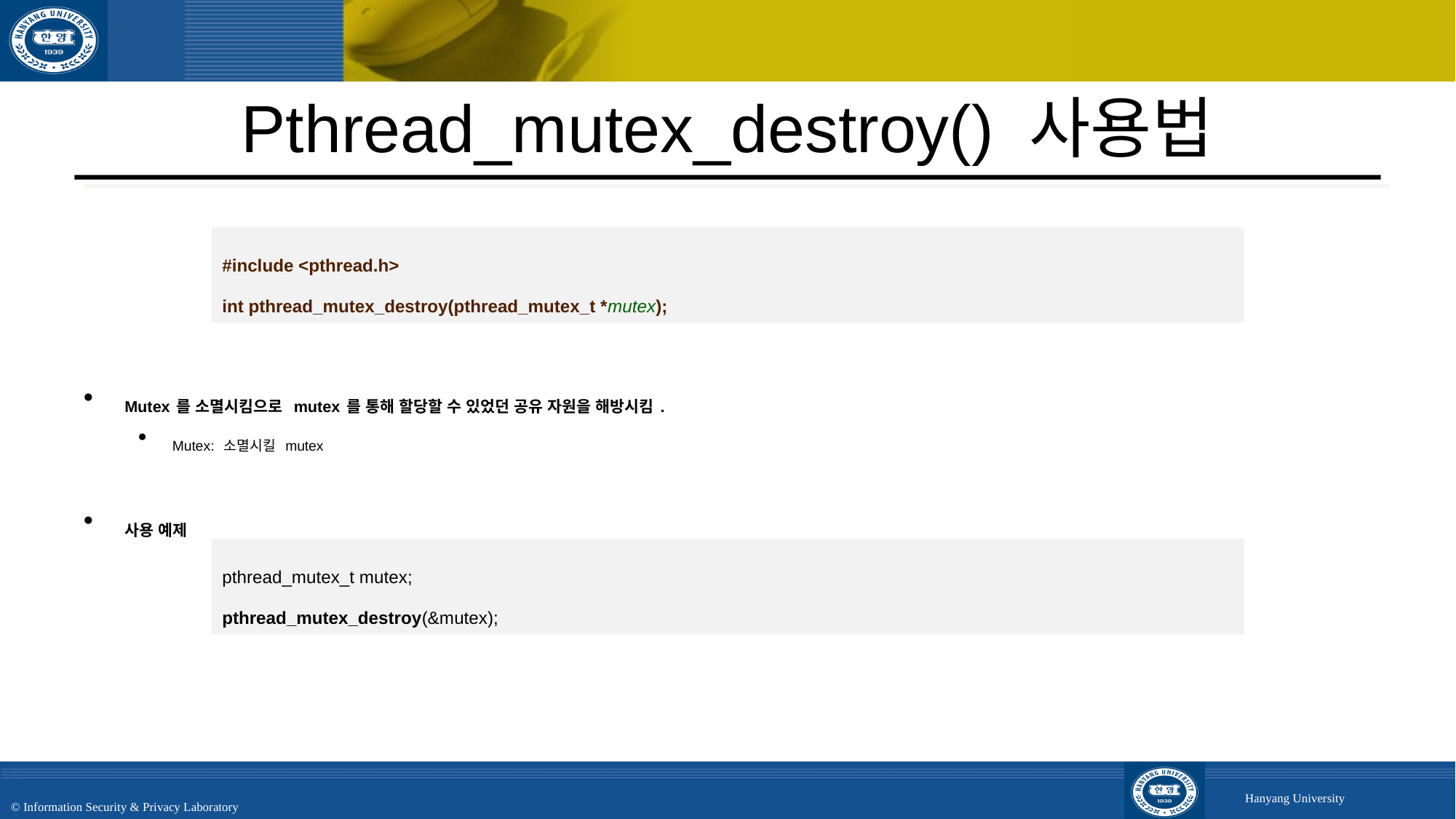

# Pthread_mutex_destroy() 사용법

Mutex를 소멸시킴으로 mutex를 통해 할당할 수 있었던 공유 자원을 해방시킴.
Mutex: 소멸시킬 mutex

사용 예제
#include <pthread.h>
int pthread_mutex_destroy(pthread_mutex_t *mutex);
pthread_mutex_t mutex;
pthread_mutex_destroy(&mutex);